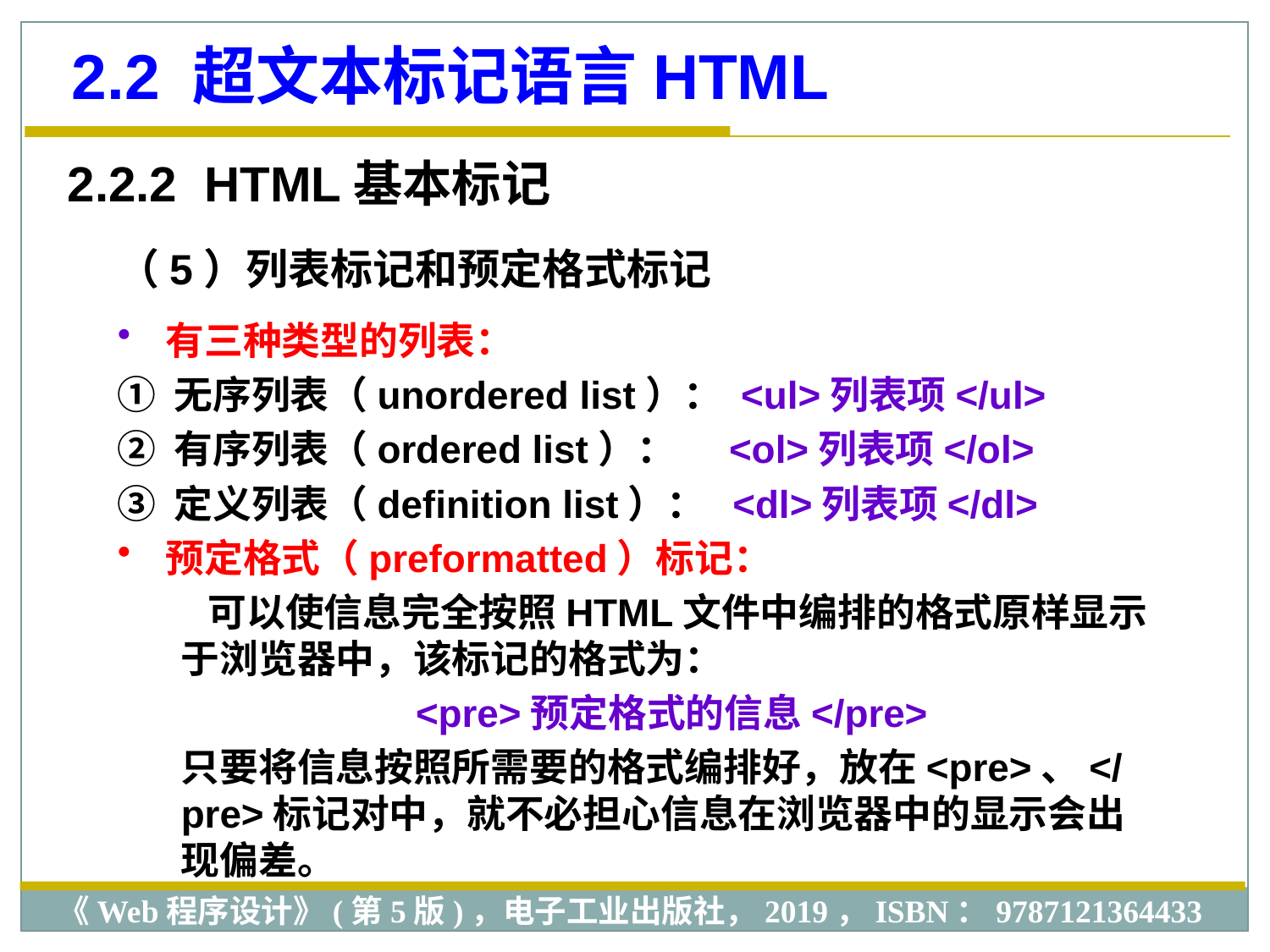

2.2 超文本标记语言HTML
2.2.2  HTML基本标记
（5）列表标记和预定格式标记
 有三种类型的列表：
① 无序列表（unordered list）： <ul>列表项</ul>
② 有序列表（ordered list）：     <ol>列表项</ol>
③ 定义列表（definition list）：  <dl>列表项</dl>
 预定格式（preformatted）标记：
  可以使信息完全按照HTML文件中编排的格式原样显示于浏览器中，该标记的格式为：
<pre>预定格式的信息</pre>
只要将信息按照所需要的格式编排好，放在<pre>、</pre>标记对中，就不必担心信息在浏览器中的显示会出现偏差。